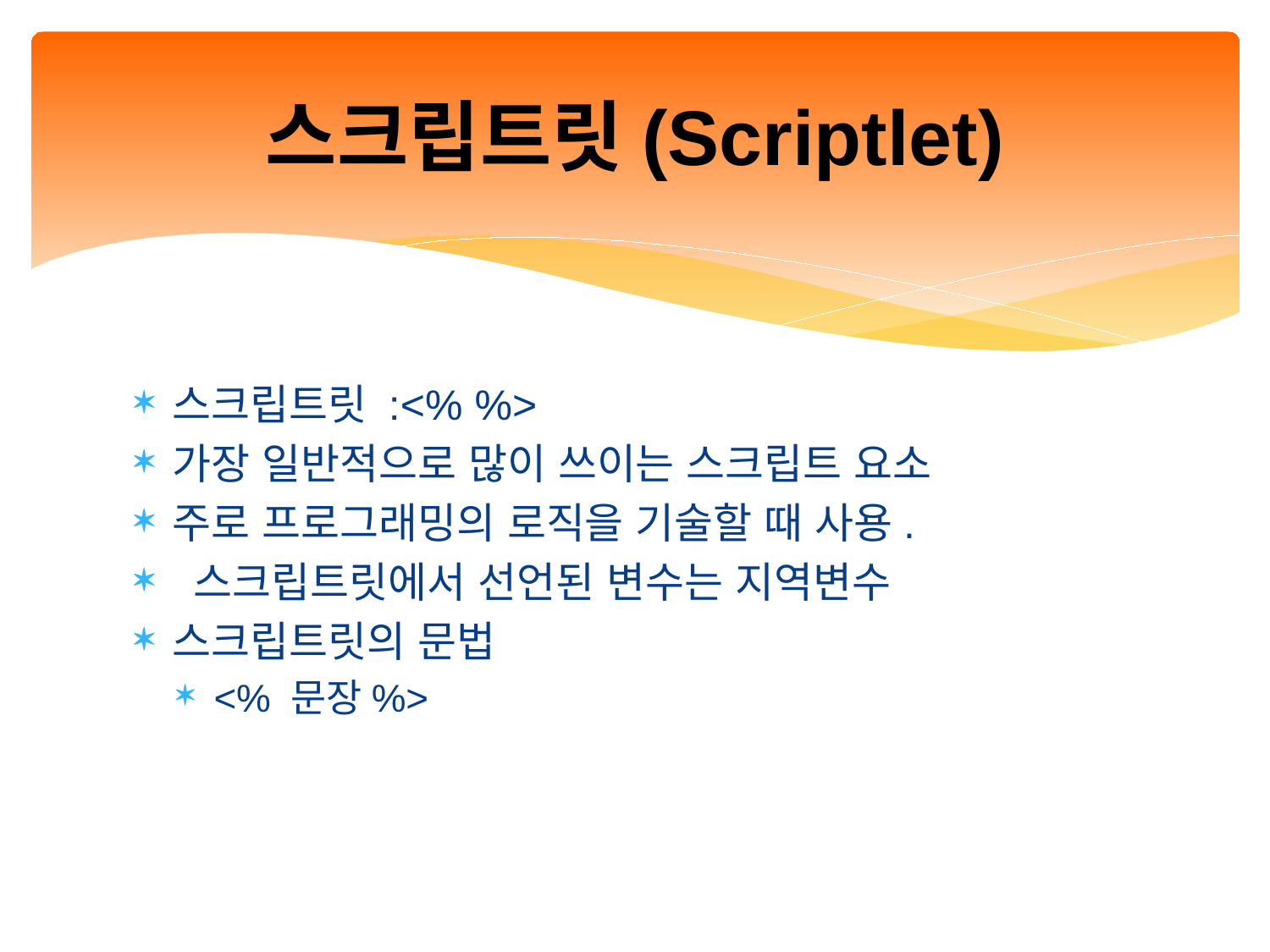

# 스크립트릿(Scriptlet)
스크립트릿 :<% %>
가장 일반적으로 많이 쓰이는 스크립트 요소
주로 프로그래밍의 로직을 기술할 때 사용.
 스크립트릿에서 선언된 변수는 지역변수
스크립트릿의 문법
<% 문장%>